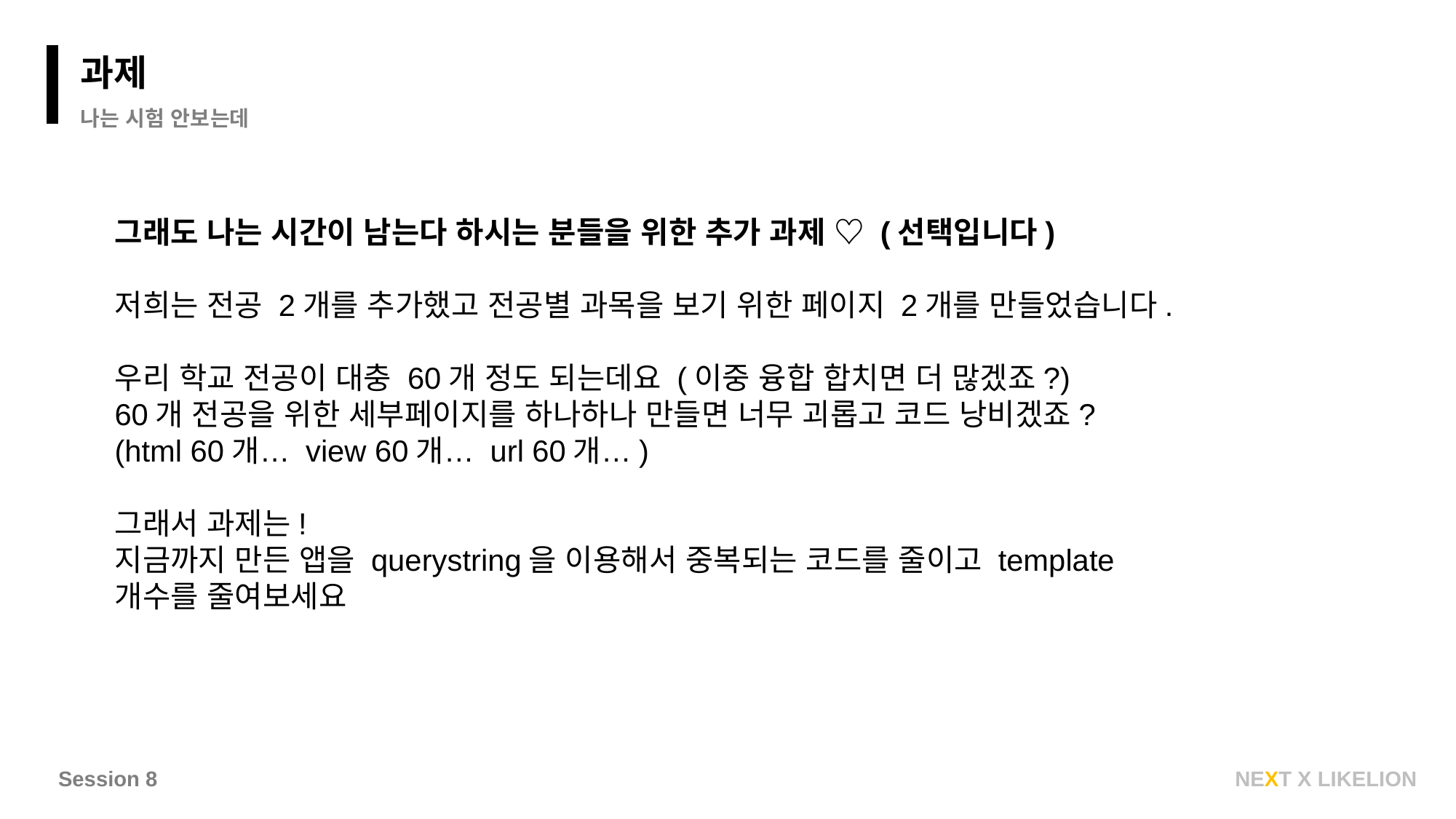

과제
과제

나는 시험 안보는데
그래도 나는 시간이 남는다 하시는 분들을 위한 추가 과제 ♡ (선택입니다)

저희는 전공 2개를 추가했고 전공별 과목을 보기 위한 페이지 2개를 만들었습니다.

우리 학교 전공이 대충 60개 정도 되는데요 (이중 융합 합치면 더 많겠죠?)
60개 전공을 위한 세부페이지를 하나하나 만들면 너무 괴롭고 코드 낭비겠죠?
(html 60개… view 60개… url 60개…)

그래서 과제는!
지금까지 만든 앱을 querystring을 이용해서 중복되는 코드를 줄이고 template 개수를 줄여보세요

Session 8
NEXT X LIKELION